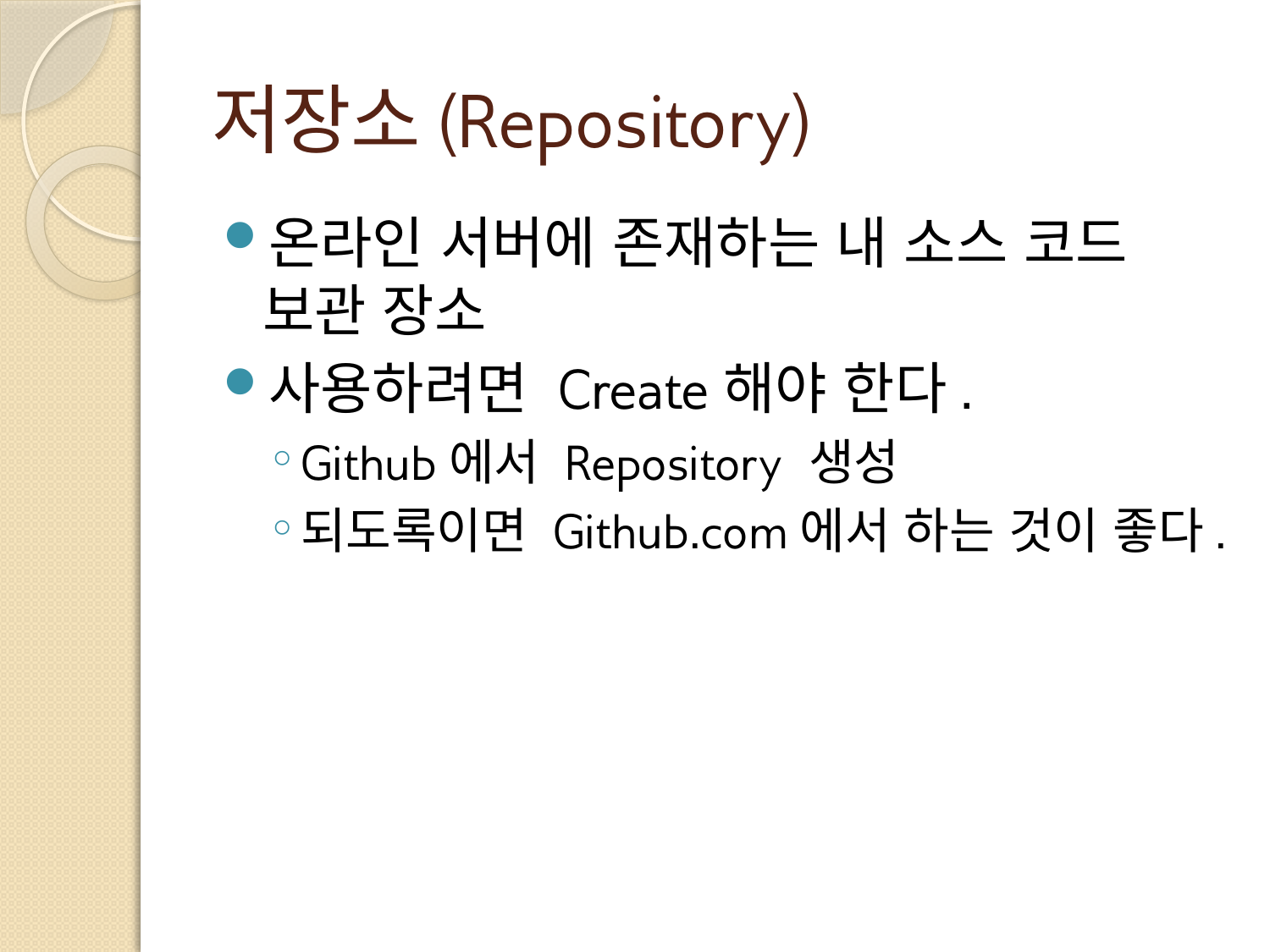

# 저장소(Repository)
온라인 서버에 존재하는 내 소스 코드 보관 장소
사용하려면 Create해야 한다.
Github에서 Repository 생성
되도록이면 Github.com에서 하는 것이 좋다.